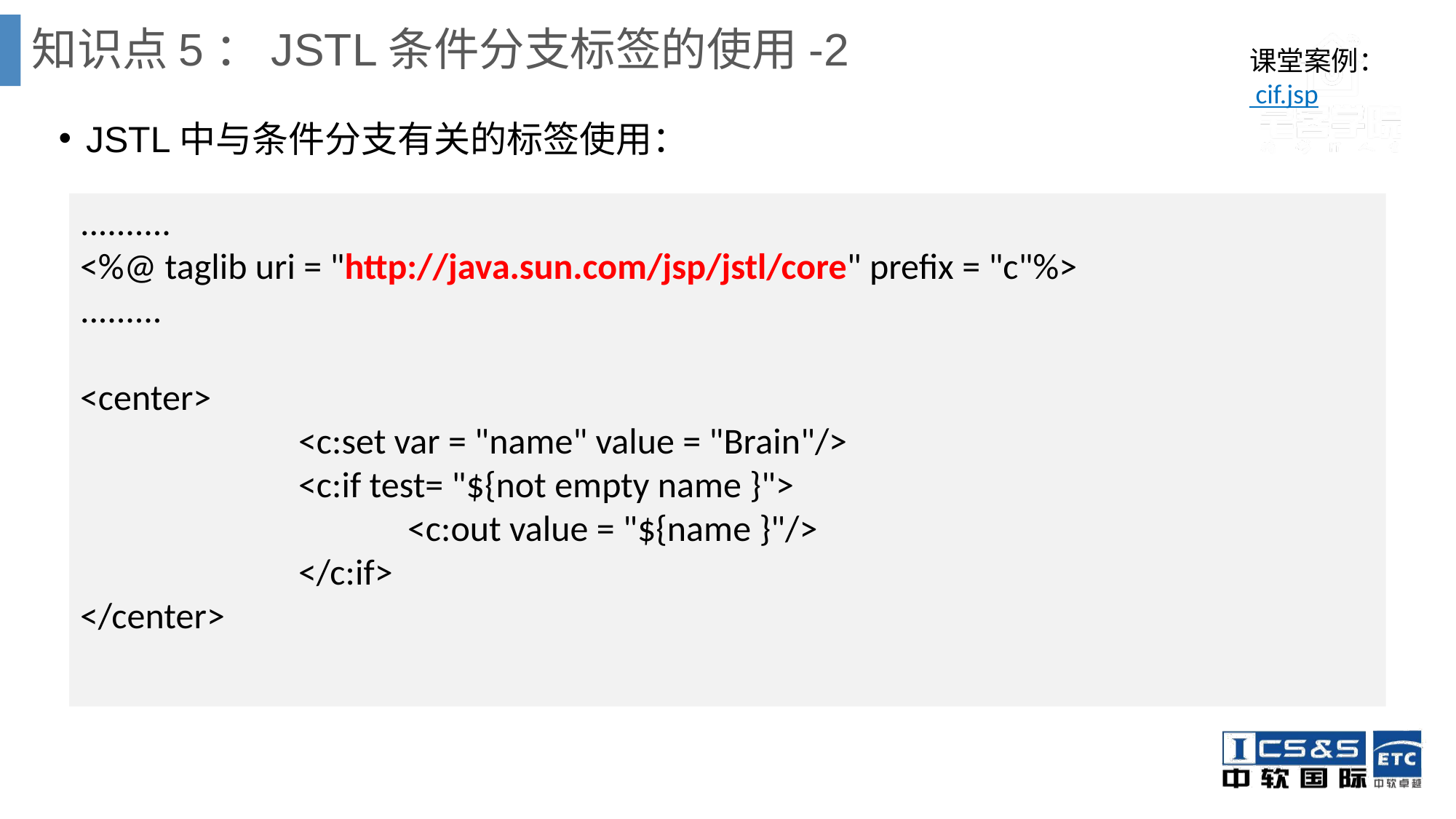

# 知识点5：JSTL条件分支标签的使用-2
课堂案例：
 cif.jsp
JSTL中与条件分支有关的标签使用：

..........
<%@ taglib uri = "http://java.sun.com/jsp/jstl/core" prefix = "c"%>
.........

<center>
		<c:set var = "name" value = "Brain"/>
		<c:if test= "${not empty name }">
			<c:out value = "${name }"/>
		</c:if>
</center>